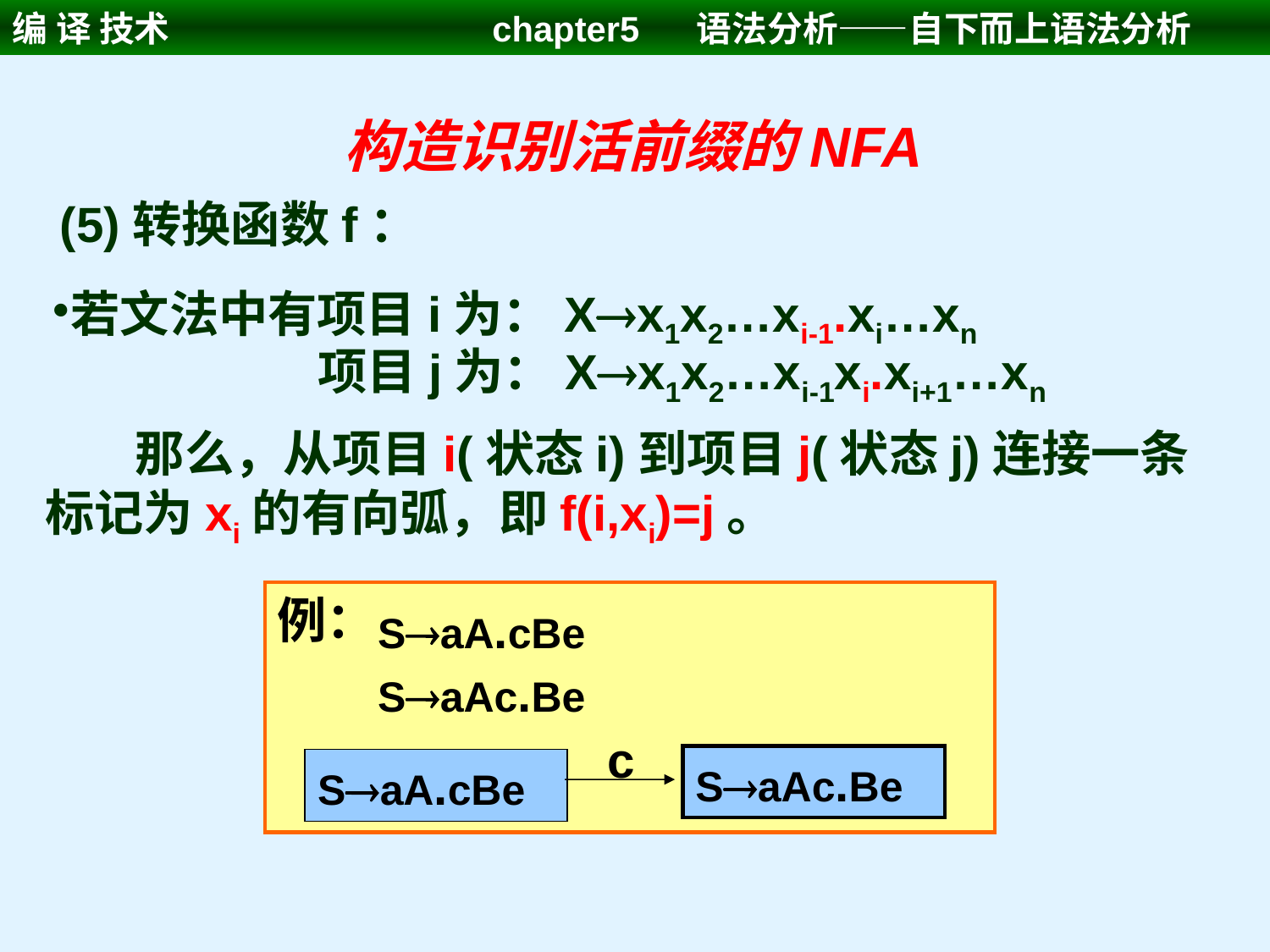

构造识别活前缀的NFA
(5)转换函数f：
若文法中有项目i为：X→x1x2…xi-1.xi…xn
项目j为：X→x1x2…xi-1xi.xi+1…xn
       那么，从项目i(状态i)到项目j(状态j)连接一条
标记为xi的有向弧，即f(i,xi)=j。
例：

S→aA.cBe
S→aAc.Be
c
S→aAc.Be
S→aA.cBe